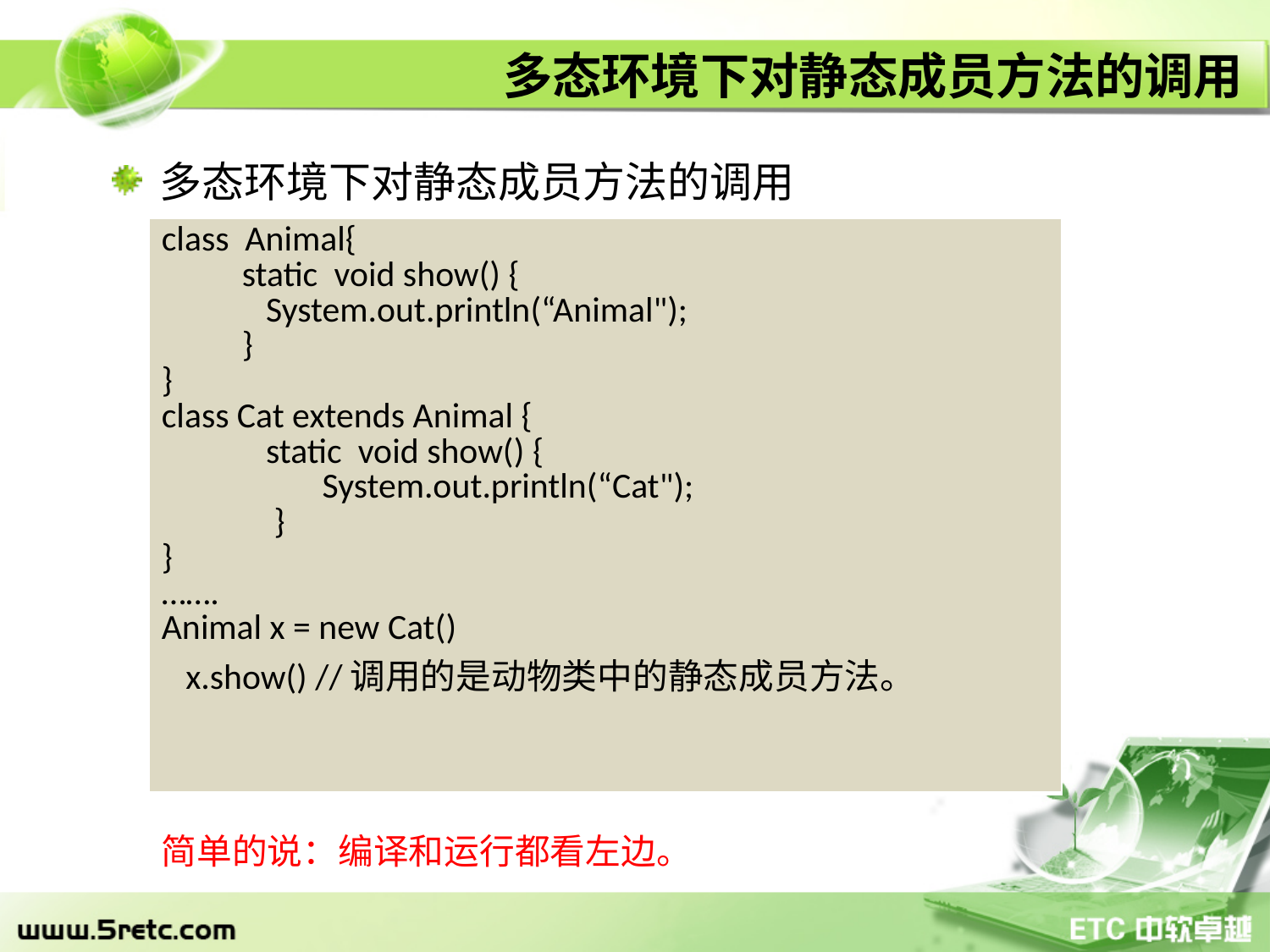

# 多态环境下对静态成员方法的调用
多态环境下对静态成员方法的调用

| class Animal{ static void show() { System.out.println(“Animal"); } } class Cat extends Animal { static void show() { System.out.println(“Cat"); } } ……. Animal x = new Cat() x.show() //调用的是动物类中的静态成员方法。 |
| --- |
    简单的说：编译和运行都看左边。